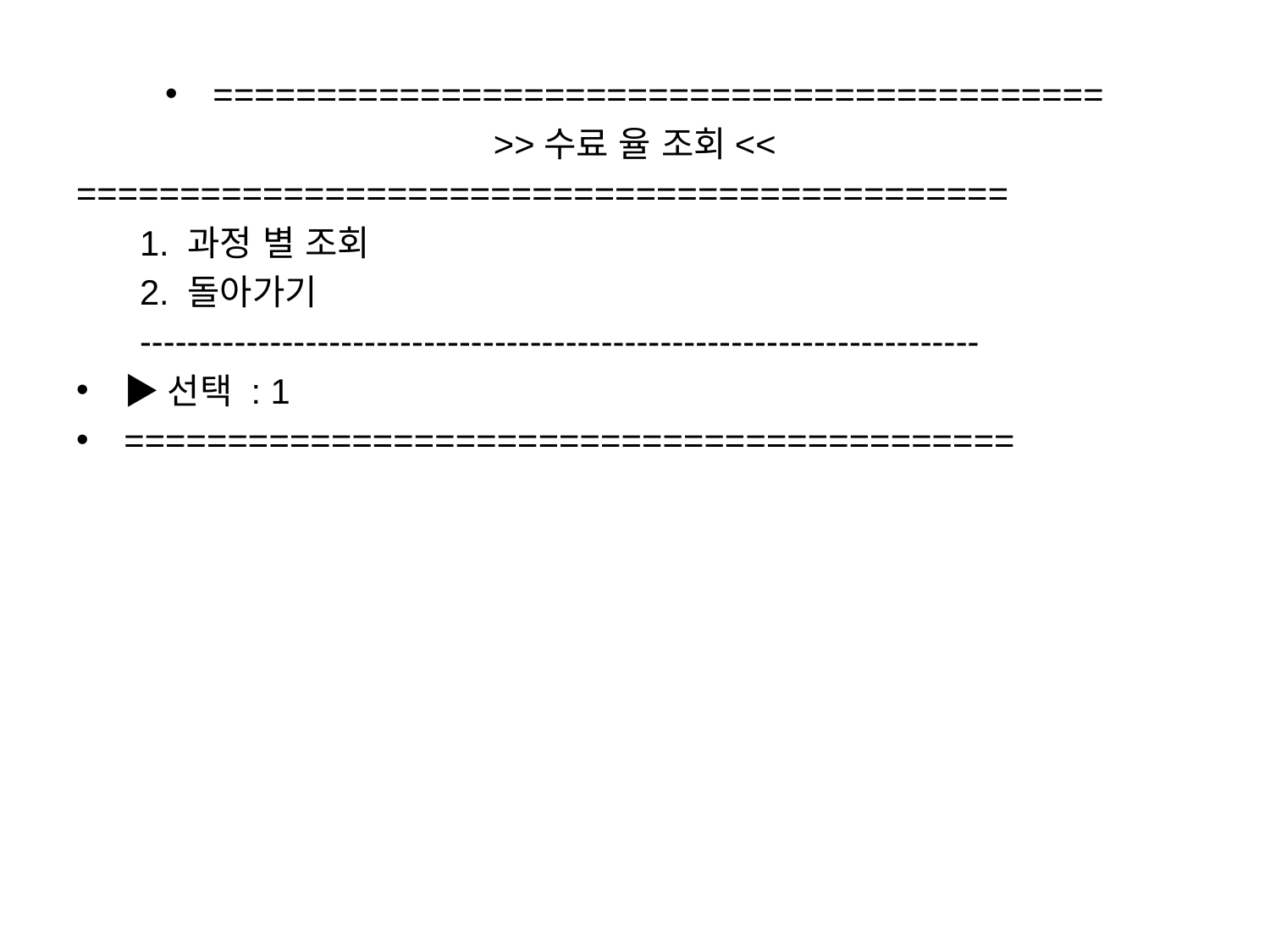

===========================================
>>수료 율 조회<<
=============================================
1. 과정 별 조회
2. 돌아가기
-----------------------------------------------------------------------
▶선택 : 1
===========================================